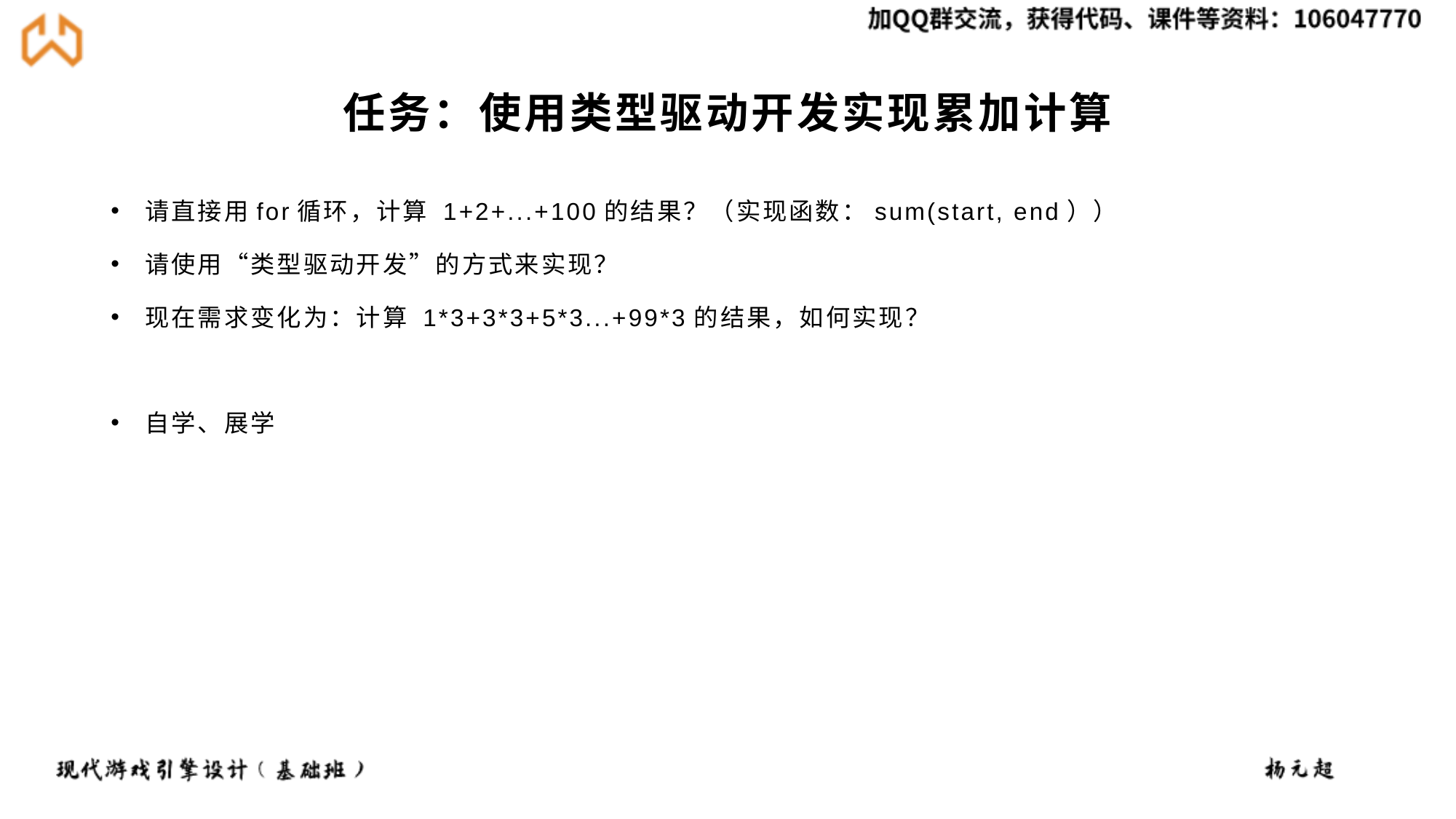

# 任务：使用类型驱动开发实现累加计算
请直接用for循环，计算 1+2+...+100的结果？（实现函数：sum(start, end））
请使用“类型驱动开发”的方式来实现？
现在需求变化为：计算 1*3+3*3+5*3...+99*3的结果，如何实现？

自学、展学